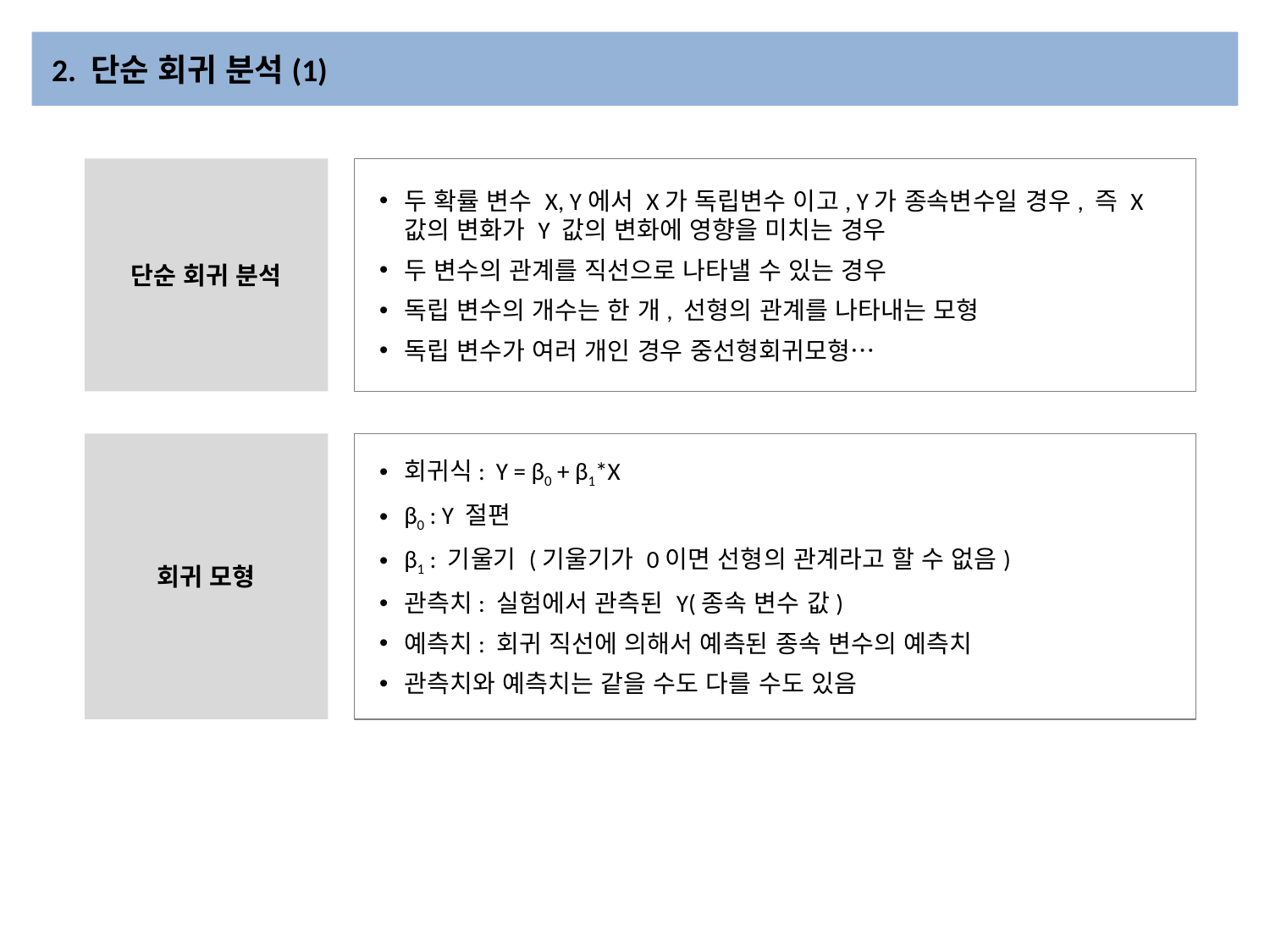

# 2. 단순 회귀 분석(1)
단순 회귀 분석
두 확률 변수 X, Y에서 X가 독립변수 이고, Y가 종속변수일 경우, 즉 X값의 변화가 Y 값의 변화에 영향을 미치는 경우
두 변수의 관계를 직선으로 나타낼 수 있는 경우
독립 변수의 개수는 한 개, 선형의 관계를 나타내는 모형
독립 변수가 여러 개인 경우 중선형회귀모형…
회귀 모형
회귀식:  Y = β0 + β1*X
β0 : Y 절편
β1 : 기울기 (기울기가 0이면 선형의 관계라고 할 수 없음)
관측치: 실험에서 관측된 Y(종속 변수 값)
예측치: 회귀 직선에 의해서 예측된 종속 변수의 예측치
관측치와 예측치는 같을 수도 다를 수도 있음